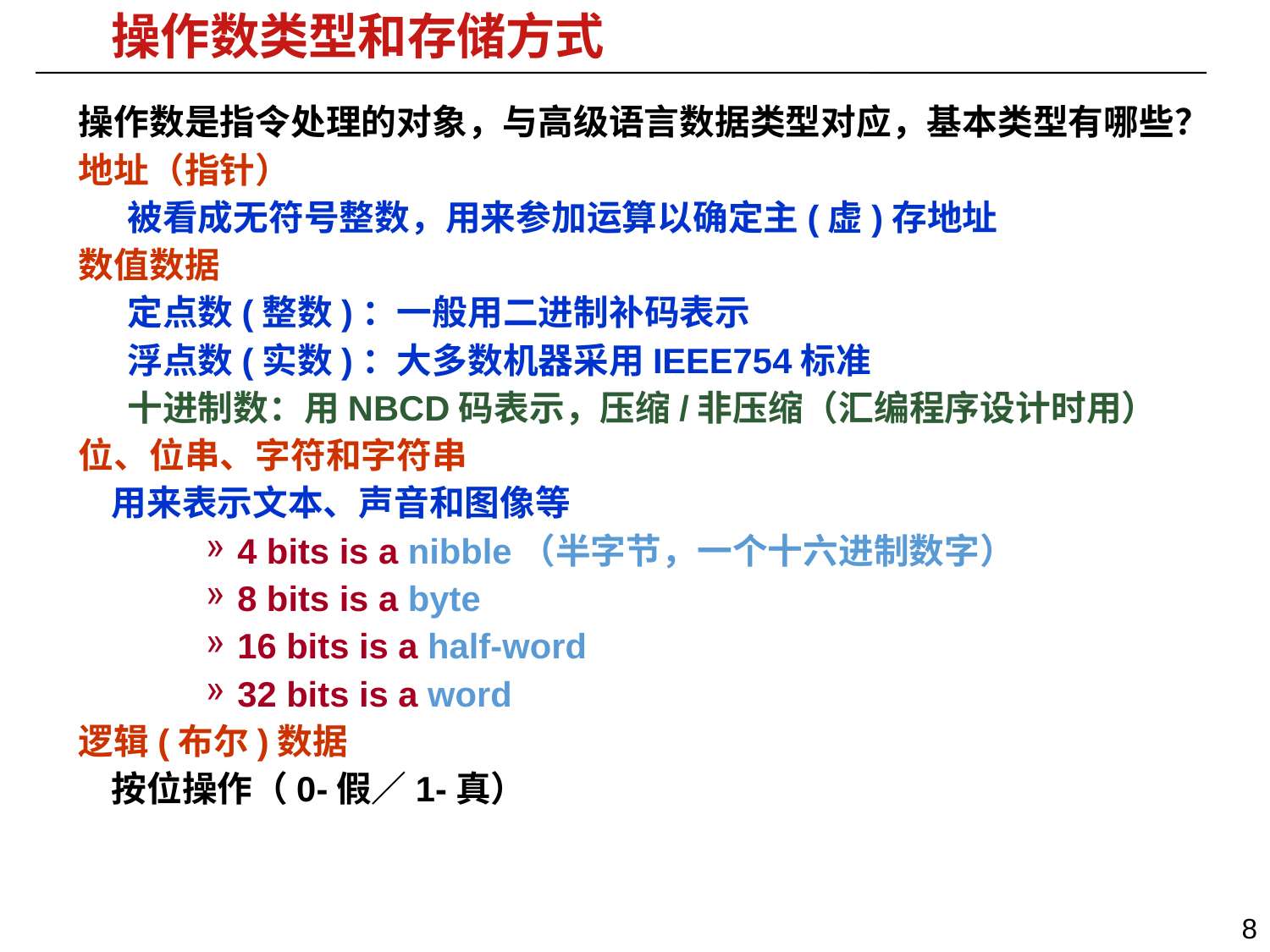

# 操作数类型和存储方式
操作数是指令处理的对象，与高级语言数据类型对应，基本类型有哪些？
地址（指针）
     被看成无符号整数，用来参加运算以确定主(虚)存地址
数值数据
     定点数(整数)：一般用二进制补码表示
     浮点数(实数)：大多数机器采用IEEE754标准
     十进制数：用NBCD码表示，压缩/非压缩（汇编程序设计时用）
位、位串、字符和字符串
   用来表示文本、声音和图像等
4 bits is a nibble（半字节，一个十六进制数字）
8 bits is a byte
16 bits is a half-word
32 bits is a word
逻辑(布尔)数据
   按位操作（0-假／1-真）